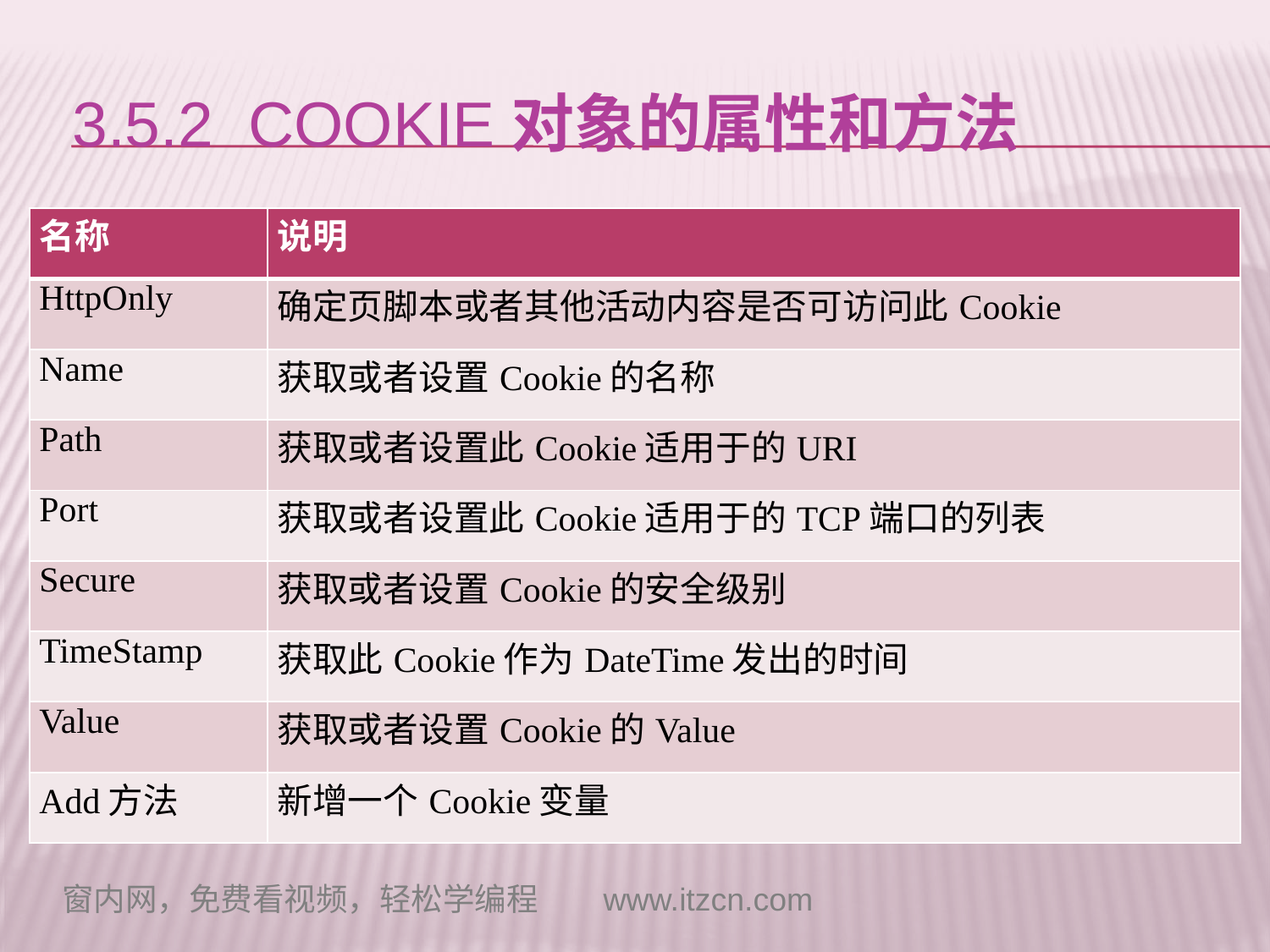

# 3.5.2  Cookie对象的属性和方法
| 名称 | 说明 |
| --- | --- |
| HttpOnly | 确定页脚本或者其他活动内容是否可访问此Cookie |
| Name | 获取或者设置Cookie的名称 |
| Path | 获取或者设置此Cookie适用于的URI |
| Port | 获取或者设置此Cookie适用于的TCP端口的列表 |
| Secure | 获取或者设置Cookie的安全级别 |
| TimeStamp | 获取此Cookie作为DateTime发出的时间 |
| Value | 获取或者设置Cookie的Value |
| Add方法 | 新增一个Cookie变量 |